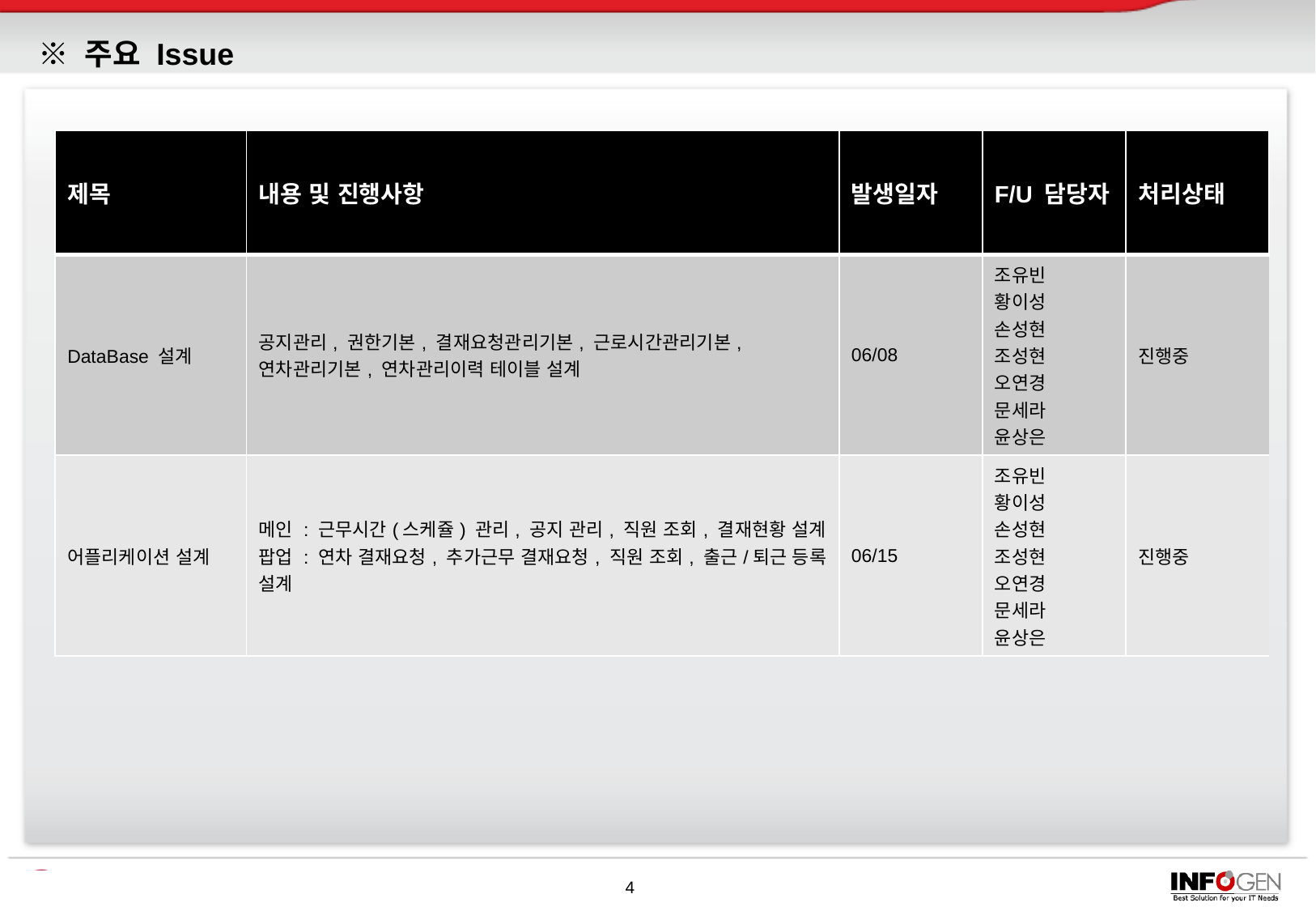

# ※ 주요 Issue
| 제목 | 내용 및 진행사항 | 발생일자 | F/U 담당자 | 처리상태 |
| --- | --- | --- | --- | --- |
| DataBase 설계 | 공지관리, 권한기본, 결재요청관리기본, 근로시간관리기본, 연차관리기본, 연차관리이력 테이블 설계 | 06/08 | 조유빈 황이성 손성현 조성현 오연경 문세라 윤상은 | 진행중 |
| 어플리케이션 설계 | 메인 : 근무시간(스케쥴) 관리, 공지 관리, 직원 조회, 결재현황 설계 팝업 : 연차 결재요청, 추가근무 결재요청, 직원 조회, 출근/퇴근 등록 설계 | 06/15 | 조유빈 황이성 손성현 조성현 오연경 문세라 윤상은 | 진행중 |